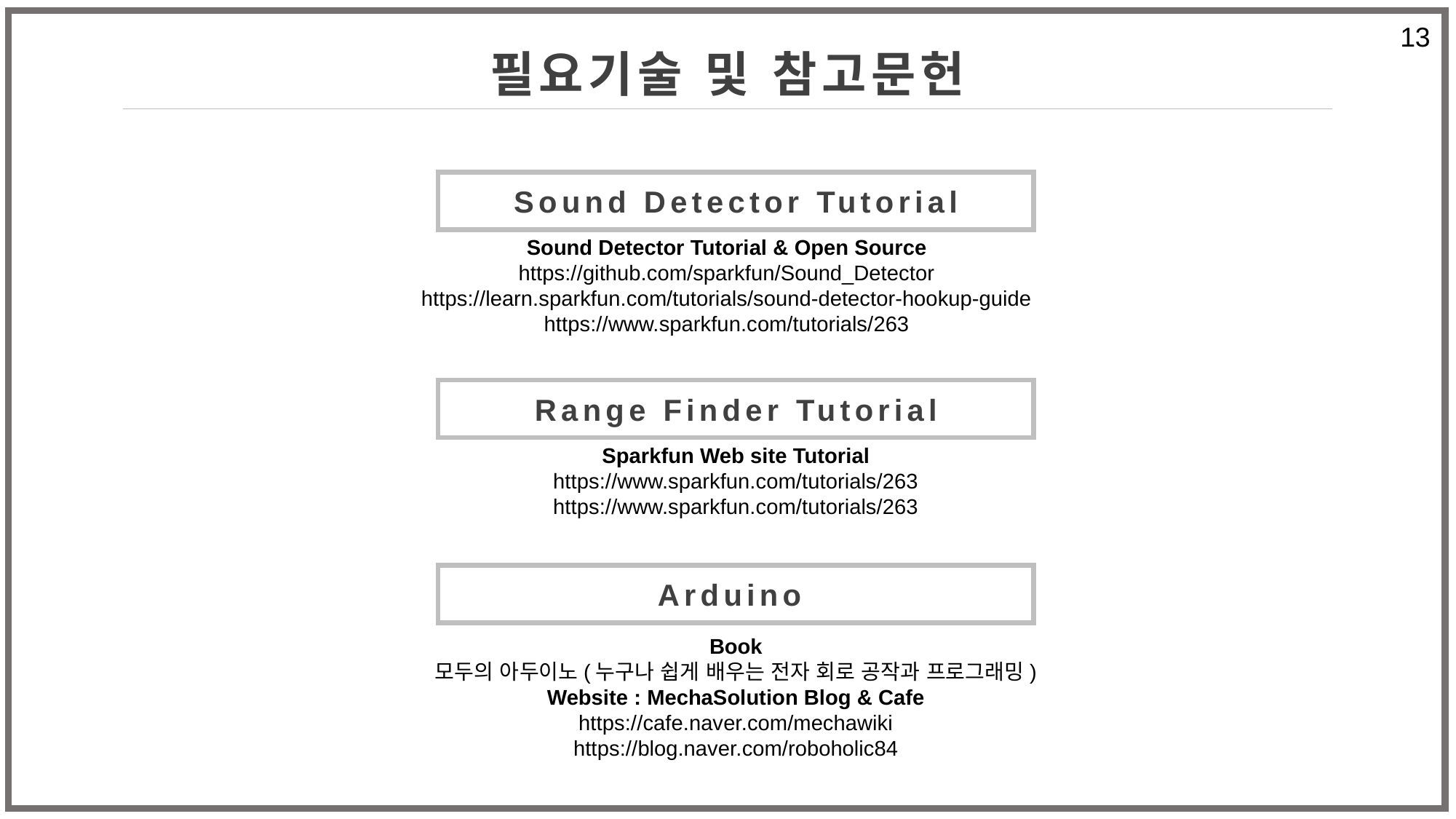

13
필요기술 및 참고문헌
Sound Detector Tutorial
Sound Detector Tutorial & Open Source
https://github.com/sparkfun/Sound_Detector
https://learn.sparkfun.com/tutorials/sound-detector-hookup-guide
https://www.sparkfun.com/tutorials/263
Range Finder Tutorial
Sparkfun Web site Tutorial
https://www.sparkfun.com/tutorials/263
https://www.sparkfun.com/tutorials/263
Arduino
Book
모두의 아두이노(누구나 쉽게 배우는 전자 회로 공작과 프로그래밍)
Website : MechaSolution Blog & Cafe
https://cafe.naver.com/mechawiki
https://blog.naver.com/roboholic84